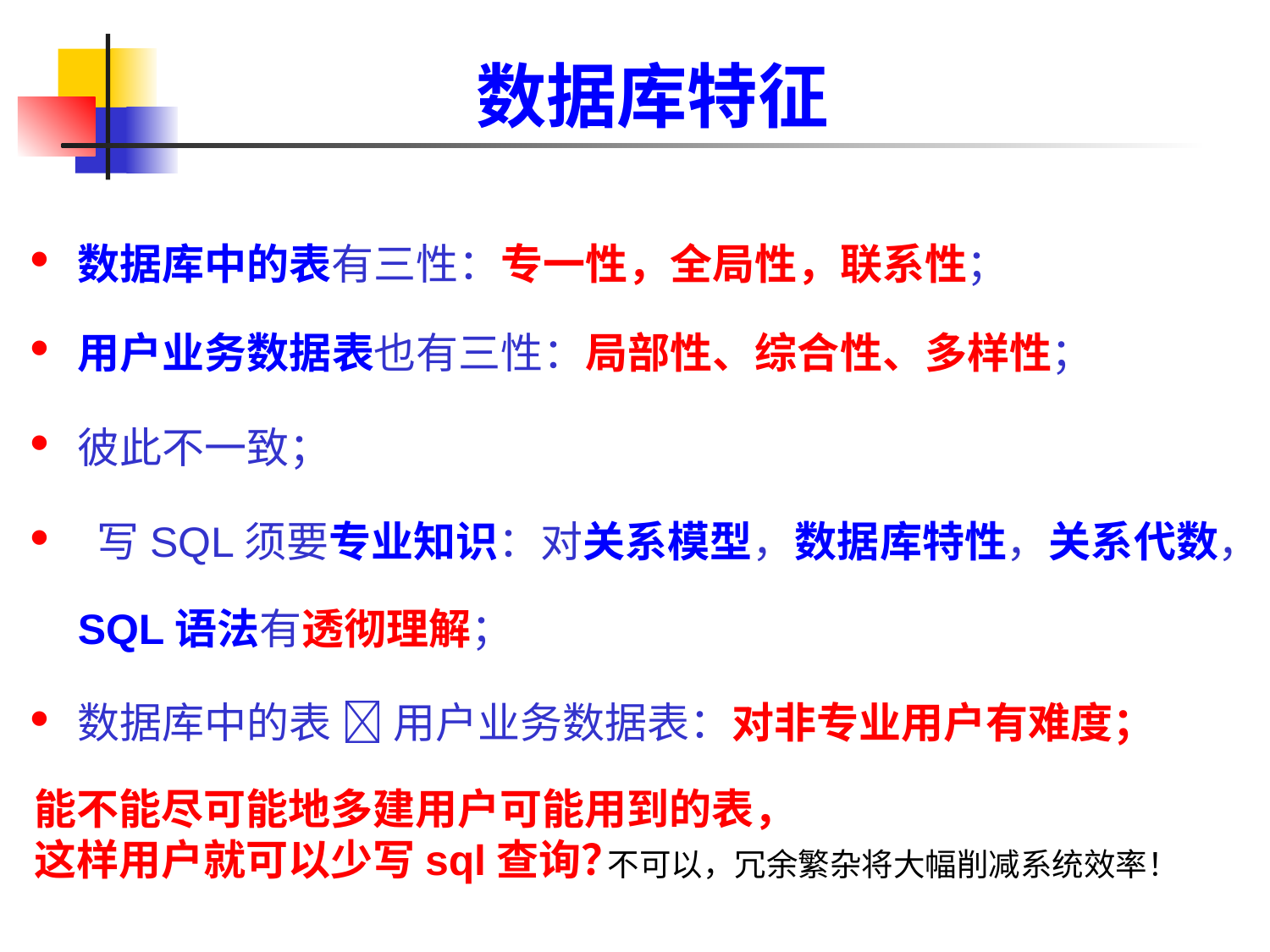

# 数据库特征
数据库中的表有三性：专一性，全局性，联系性；
用户业务数据表也有三性：局部性、综合性、多样性；
彼此不一致；
 写SQL须要专业知识：对关系模型，数据库特性，关系代数，SQL语法有透彻理解；
数据库中的表 ⇒ 用户业务数据表：对非专业用户有难度；

能不能尽可能地多建用户可能用到的表，这样用户就可以少写sql查询？
不可以，冗余繁杂将大幅削减系统效率！